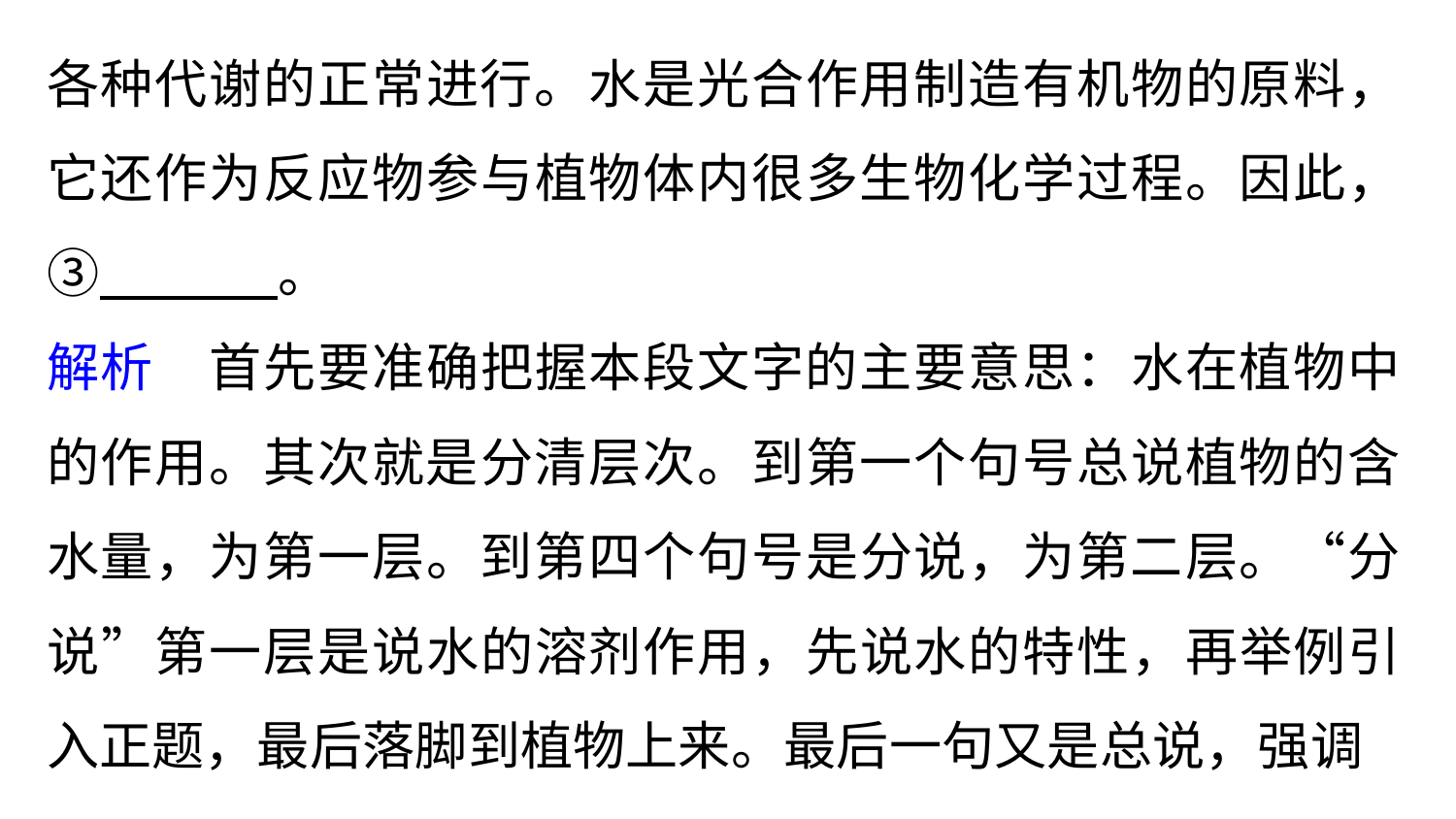

各种代谢的正常进行。水是光合作用制造有机物的原料，它还作为反应物参与植物体内很多生物化学过程。因此，③               。
解析　首先要准确把握本段文字的主要意思：水在植物中的作用。其次就是分清层次。到第一个句号总说植物的含水量，为第一层。到第四个句号是分说，为第二层。“分说”第一层是说水的溶剂作用，先说水的特性，再举例引入正题，最后落脚到植物上来。最后一句又是总说，强调